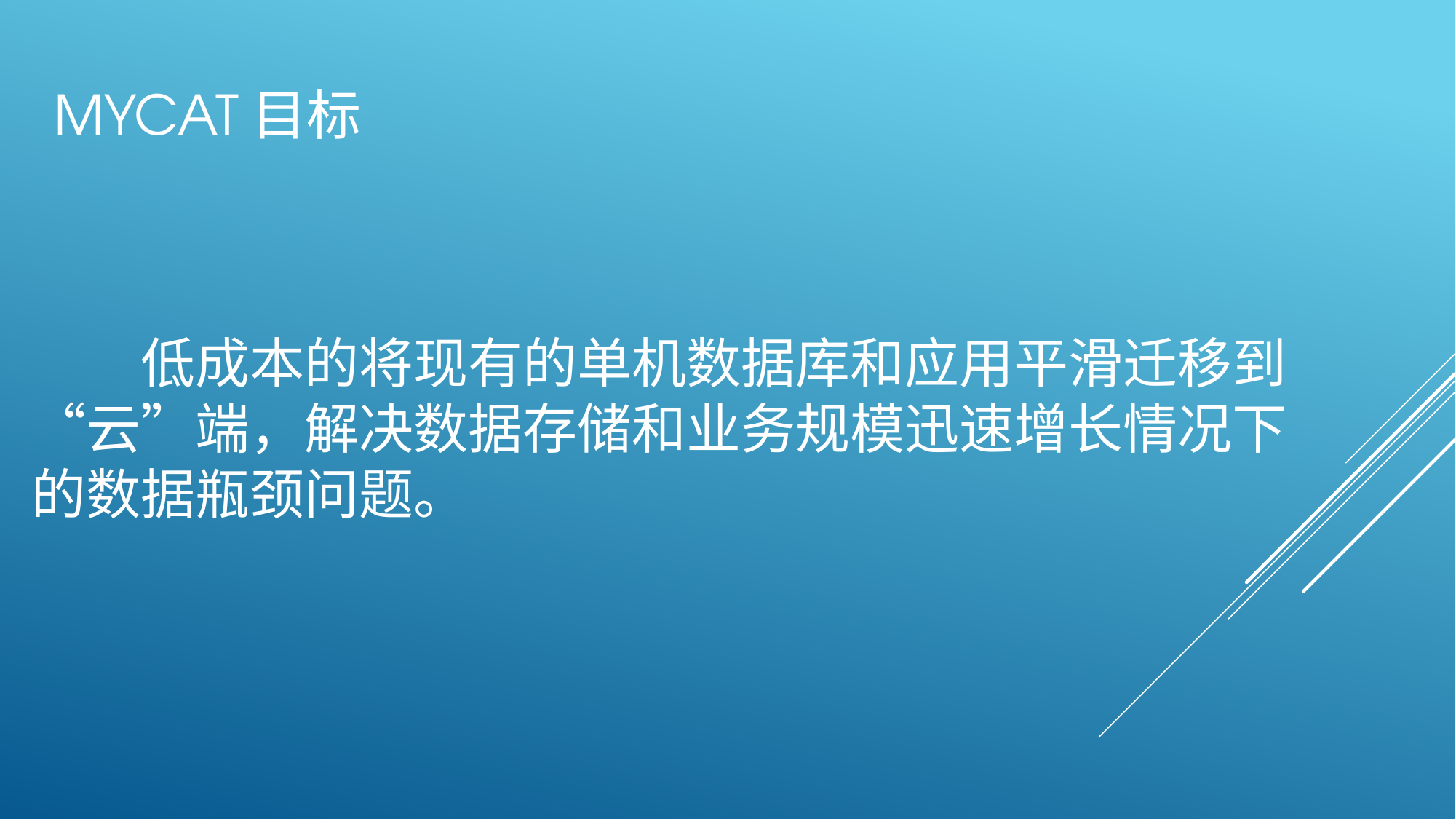

# MYCAT目标
	低成本的将现有的单机数据库和应用平滑迁移到“云”端，解决数据存储和业务规模迅速增长情况下的数据瓶颈问题。